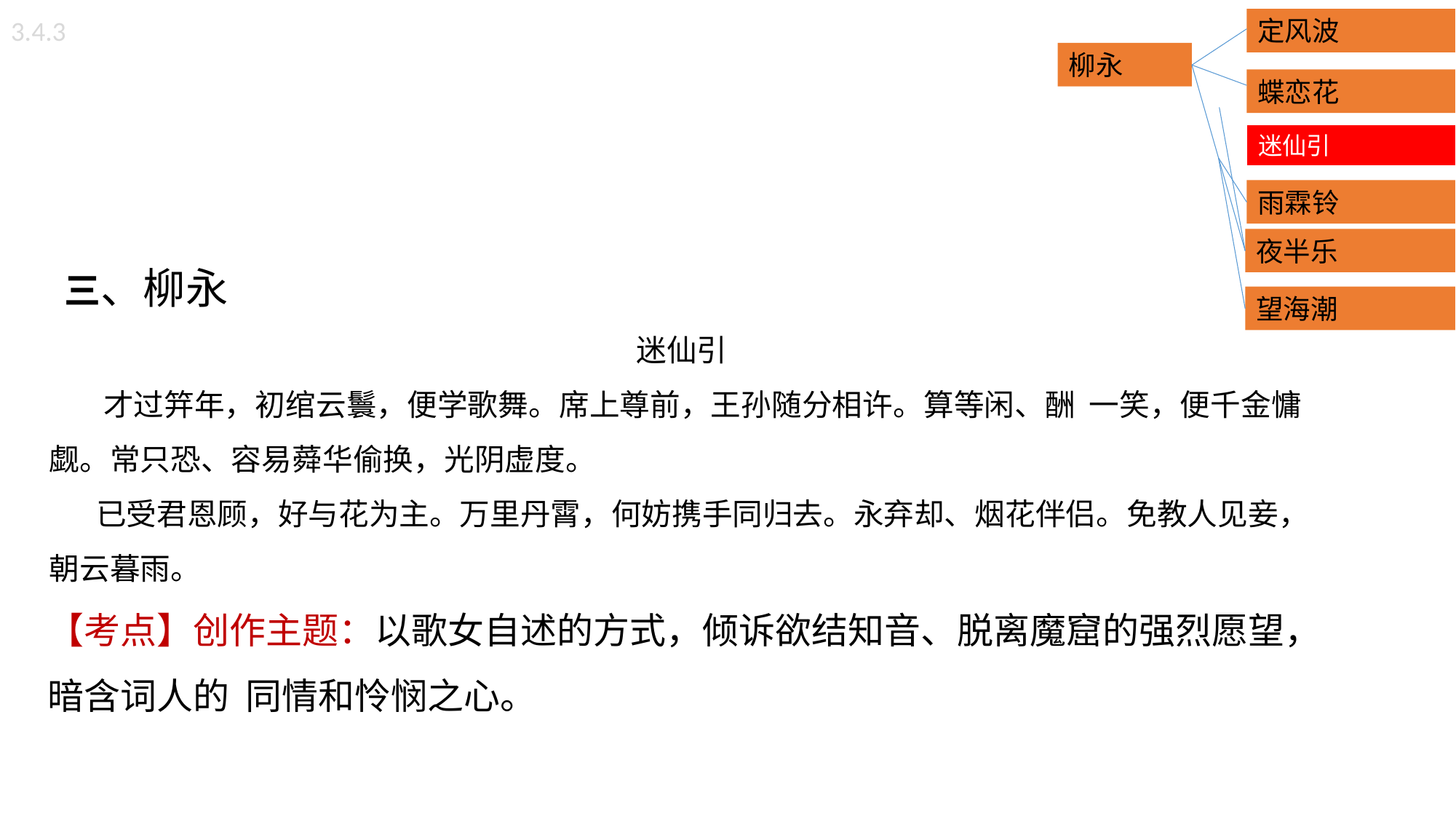

定风波
3.4.3
柳永
蝶恋花
迷仙引
雨霖铃
夜半乐
 三、柳永
迷仙引
       才过笄年，初绾云鬟，便学歌舞。席上尊前，王孙随分相许。算等闲、酬  一笑，便千金慵觑。常只恐、容易蕣华偷换，光阴虚度。
      已受君恩顾，好与花为主。万里丹霄，何妨携手同归去。永弃却、烟花伴侣。免教人见妾，朝云暮雨。
【考点】创作主题：以歌女自述的方式，倾诉欲结知音、脱离魔窟的强烈愿望，暗含词人的  同情和怜悯之心。
望海潮